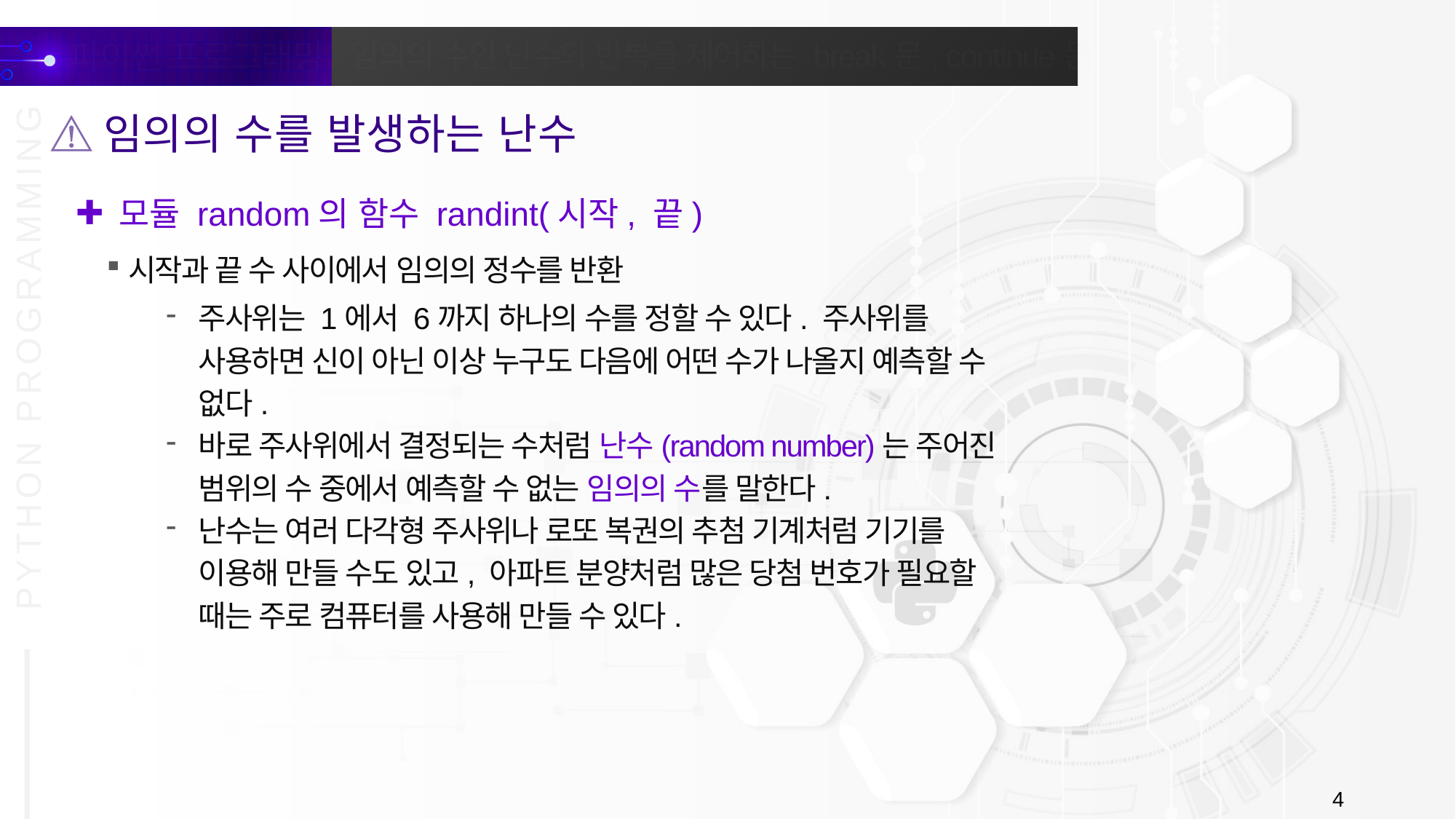

임의의 수를 발생하는 난수
모듈 random의 함수 randint(시작, 끝)
시작과 끝 수 사이에서 임의의 정수를 반환
주사위는 1에서 6까지 하나의 수를 정할 수 있다. 주사위를 사용하면 신이 아닌 이상 누구도 다음에 어떤 수가 나올지 예측할 수 없다.
바로 주사위에서 결정되는 수처럼 난수(random number)는 주어진 범위의 수 중에서 예측할 수 없는 임의의 수를 말한다.
난수는 여러 다각형 주사위나 로또 복권의 추첨 기계처럼 기기를 이용해 만들 수도 있고, 아파트 분양처럼 많은 당첨 번호가 필요할 때는 주로 컴퓨터를 사용해 만들 수 있다.
4